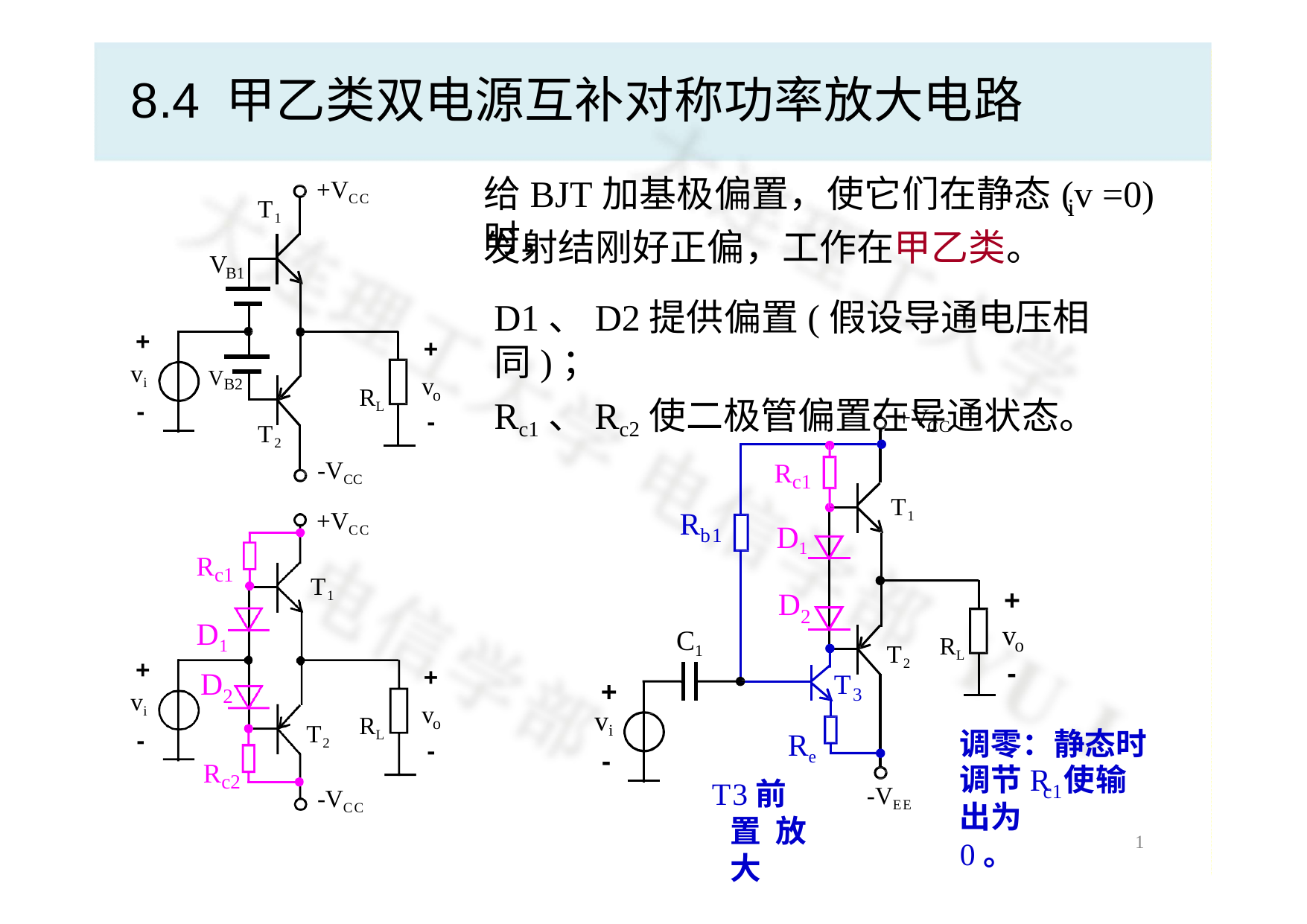

# 8.4 甲乙类双电源互补对称功率放大电路
给BJT加基极偏置，使它们在静态(v =0)时，
+VCC

i
T1
发射结刚好正偏，工作在甲乙类。
D1、D2提供偏置(假设导通电压相同)；
Rc1、Rc2使二极管偏置在导通状态。

V

B1

+
vi
-

+

VB2
v

RL
o

+V

-
CC

T2

-VCC
+VCC

Rc1

T1
R

D1
b1

Rc1
D1

T1

+
D
2

v
C1

RL
o
T2

+
vi
-
-

+

D

T

+
vi
-

3
2

v

RL

o

T2
调零：静态时
Re
T3前置  放大
-

调节R	使输
Rc2

c1
-VEE

-VCC
出为0。
1